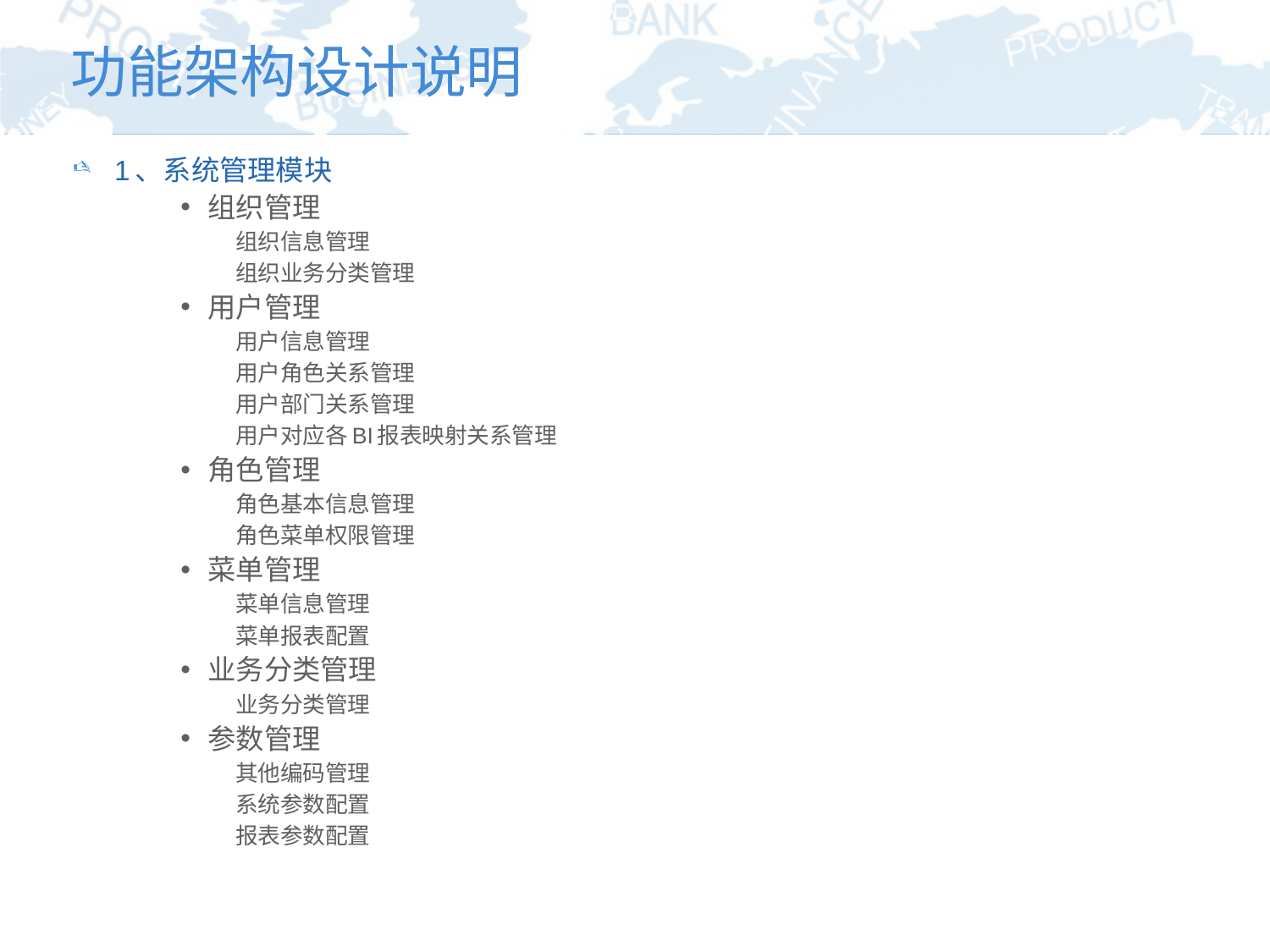

# 功能架构设计说明
1、系统管理模块
组织管理
组织信息管理
组织业务分类管理
用户管理
用户信息管理
用户角色关系管理
用户部门关系管理
用户对应各BI报表映射关系管理
角色管理
角色基本信息管理
角色菜单权限管理
菜单管理
菜单信息管理
菜单报表配置
业务分类管理
业务分类管理
参数管理
其他编码管理
系统参数配置
报表参数配置